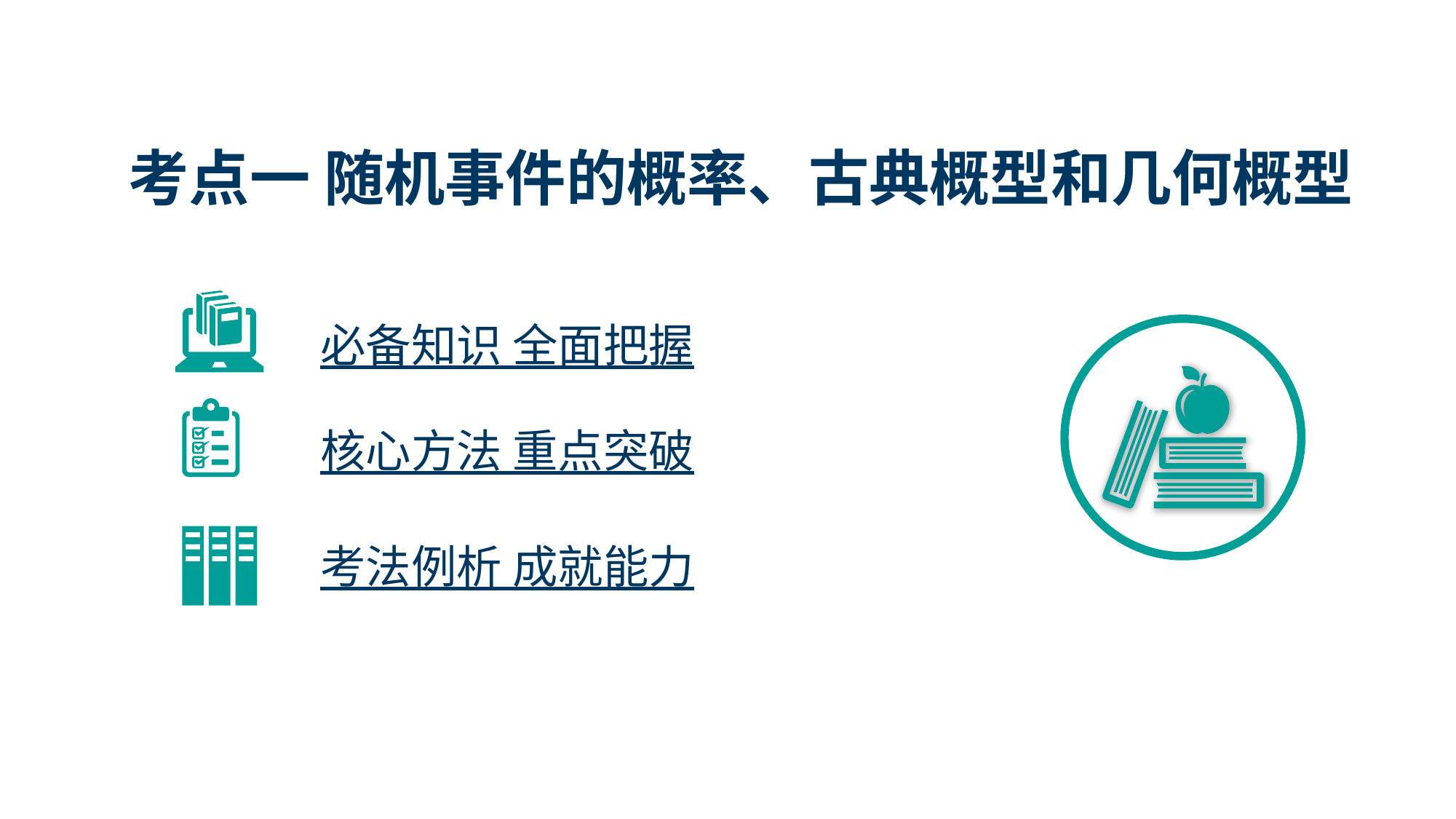

考点一 随机事件的概率、古典概型和几何概型

必备知识 全面把握

核心方法 重点突破

考法例析 成就能力